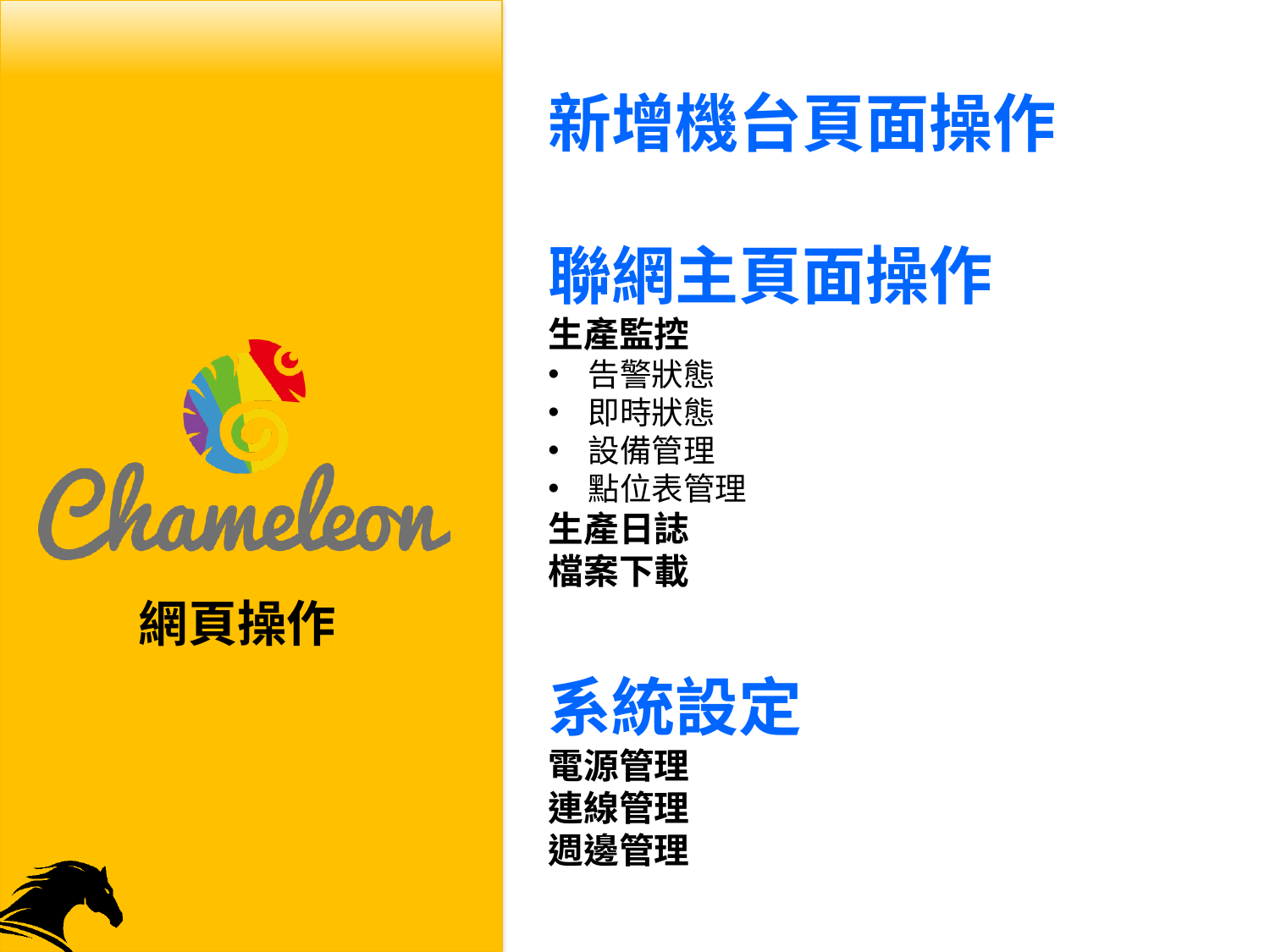

新增機台頁面操作

聯網主頁面操作
生產監控
告警狀態
即時狀態
設備管理
點位表管理
生產日誌
檔案下載

系統設定
電源管理
連線管理
週邊管理
# 網頁操作